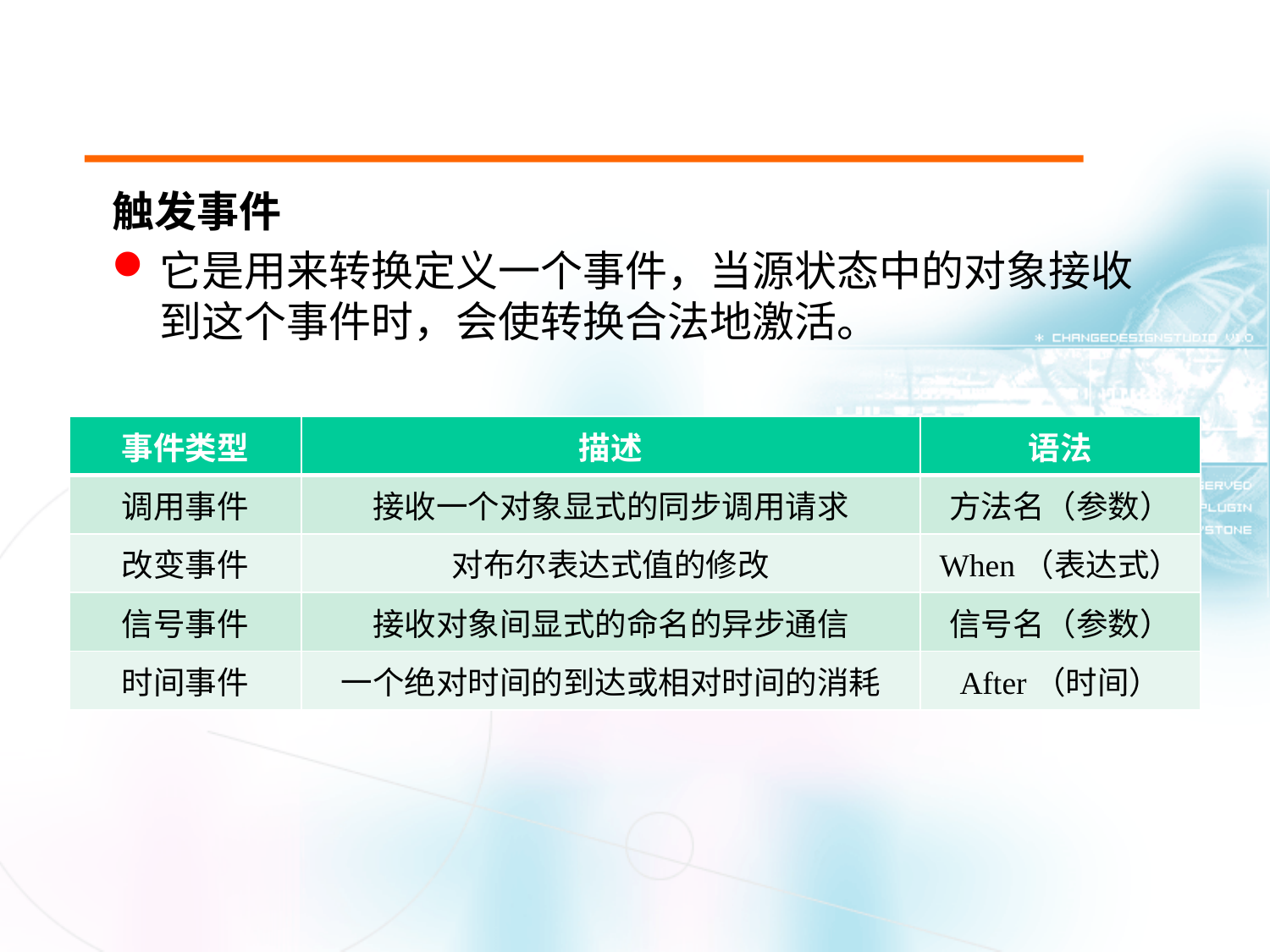

#
触发事件
它是用来转换定义一个事件，当源状态中的对象接收到这个事件时，会使转换合法地激活。
| 事件类型 | 描述 | 语法 |
| --- | --- | --- |
| 调用事件 | 接收一个对象显式的同步调用请求 | 方法名（参数） |
| 改变事件 | 对布尔表达式值的修改 | When（表达式） |
| 信号事件 | 接收对象间显式的命名的异步通信 | 信号名（参数） |
| 时间事件 | 一个绝对时间的到达或相对时间的消耗 | After（时间） |